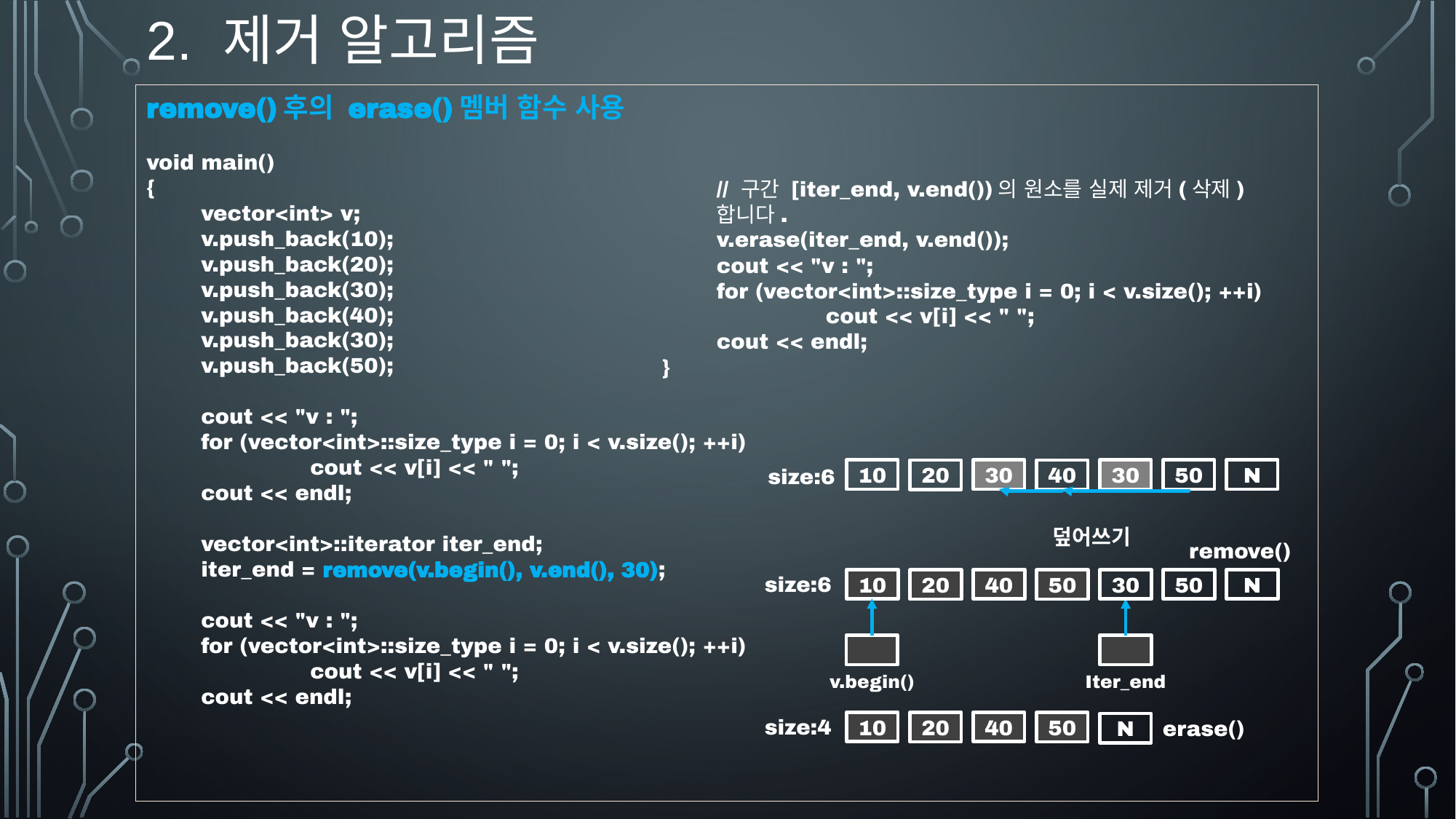

# 2. 제거 알고리즘
remove()후의 erase()멤버 함수 사용

void main()
{
vector<int> v;
v.push_back(10);
v.push_back(20);
v.push_back(30);
v.push_back(40);
v.push_back(30);
v.push_back(50);

cout << "v : ";
for (vector<int>::size_type i = 0; i < v.size(); ++i)
	cout << v[i] << " ";
cout << endl;

vector<int>::iterator iter_end;
iter_end = remove(v.begin(), v.end(), 30);

cout << "v : ";
for (vector<int>::size_type i = 0; i < v.size(); ++i)
	cout << v[i] << " ";
cout << endl;

// 구간 [iter_end, v.end())의 원소를 실제 제거(삭제)합니다.
v.erase(iter_end, v.end());
cout << "v : ";
for (vector<int>::size_type i = 0; i < v.size(); ++i)
	cout << v[i] << " ";
cout << endl;
}
size:6
10
30
30
N
20
40
50
덮어쓰기
remove()
size:6
10
40
50
N
20
50
30

v.begin()
Iter_end
size:4
erase()
10
40
20
50
N